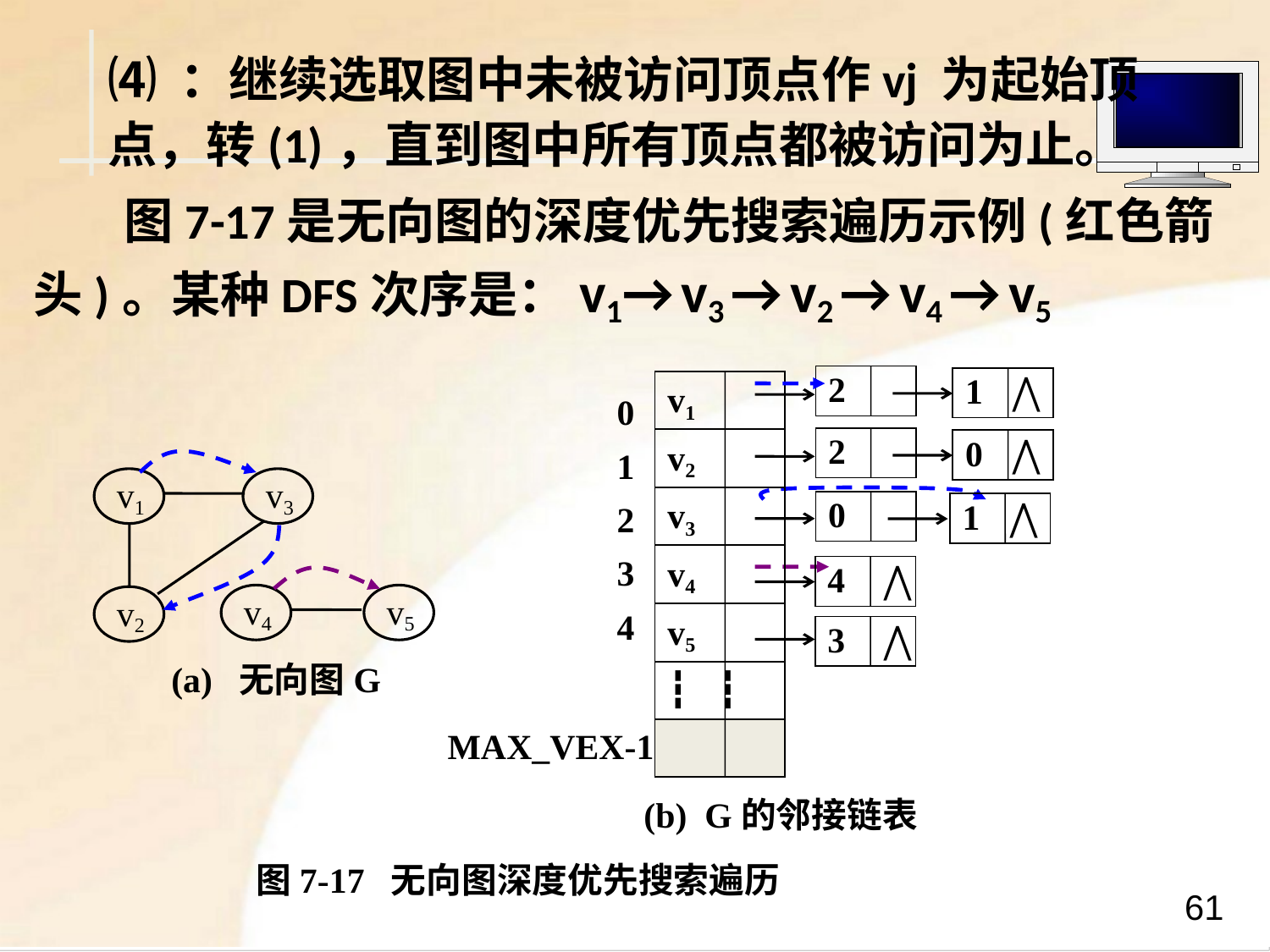

⑷ ：继续选取图中未被访问顶点作vj 为起始顶点，转(1)，直到图中所有顶点都被访问为止。
       图7-17是无向图的深度优先搜索遍历示例(红色箭头)。某种DFS次序是：v1→ v3 → v2 → v4 → v5
2

1   ⋀

0
1
2
3
4
v1

v2

v3

v4

v5

┇   ┇

2

0   ⋀

0

1   ⋀

4    ⋀

3    ⋀

MAX_VEX-1
(b)  G的邻接链表

v1
v3

v2

v4
v5

(a)  无向图G
图7-17  无向图深度优先搜索遍历